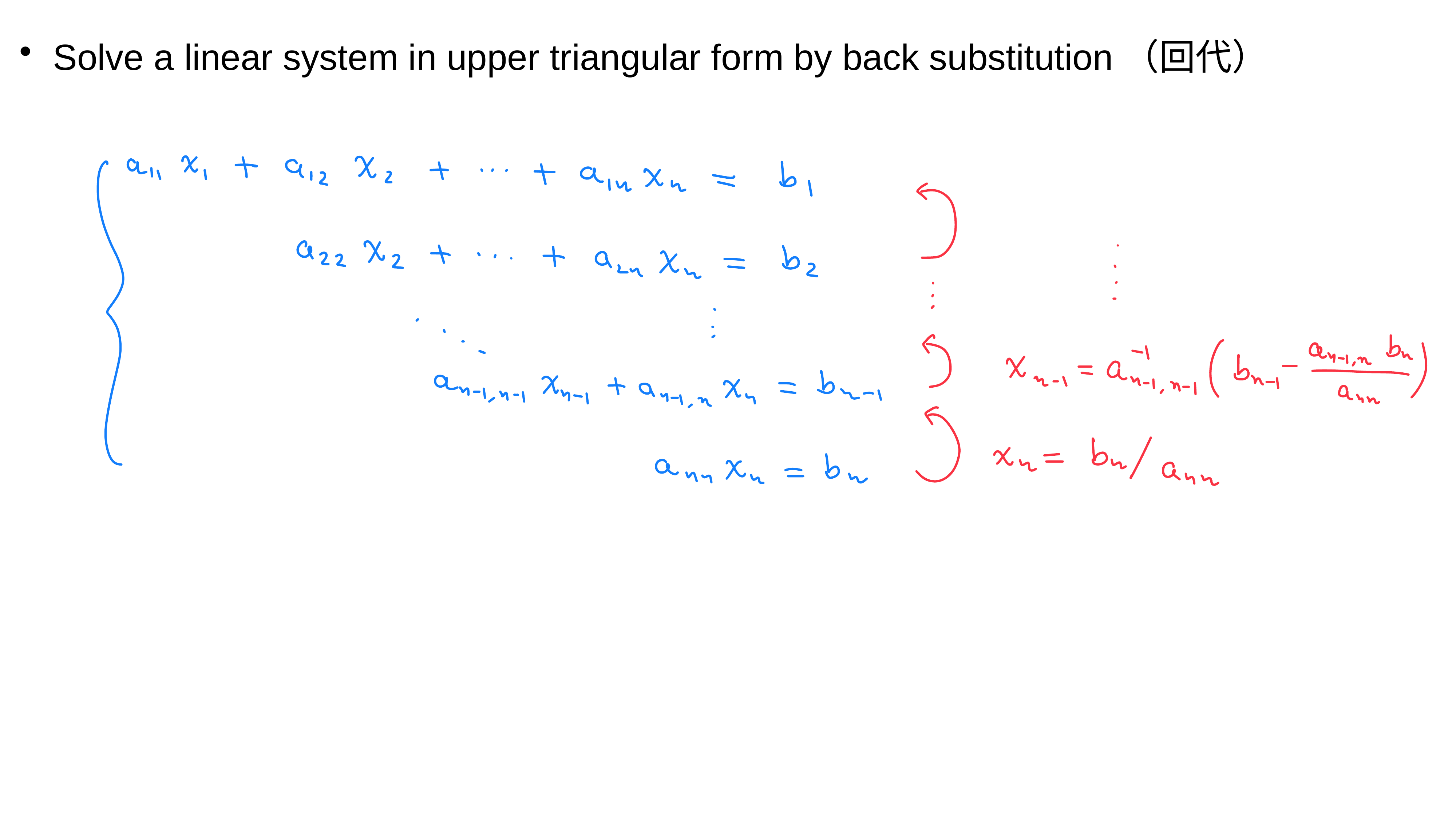

Solve a linear system in upper triangular form by back substitution（回代）